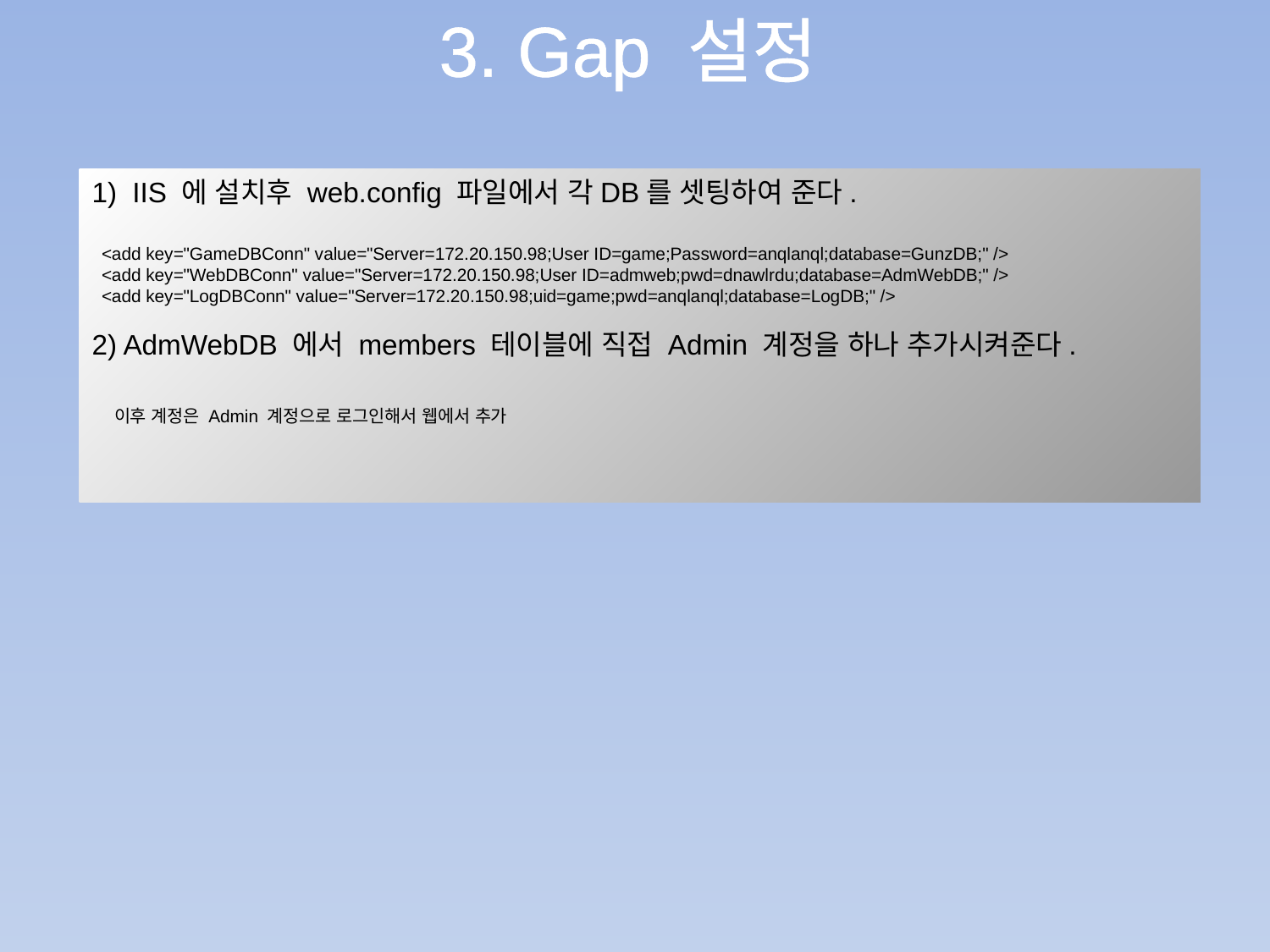

3. Gap 설정
1)  IIS 에 설치후 web.config 파일에서 각DB를 셋팅하여 준다.

  <add key="GameDBConn" value="Server=172.20.150.98;User ID=game;Password=anqlanql;database=GunzDB;" />
  <add key="WebDBConn" value="Server=172.20.150.98;User ID=admweb;pwd=dnawlrdu;database=AdmWebDB;" />
  <add key="LogDBConn" value="Server=172.20.150.98;uid=game;pwd=anqlanql;database=LogDB;" />

2) AdmWebDB 에서 members 테이블에 직접 Admin 계정을 하나 추가시켜준다.

  이후 계정은 Admin 계정으로 로그인해서 웹에서 추가